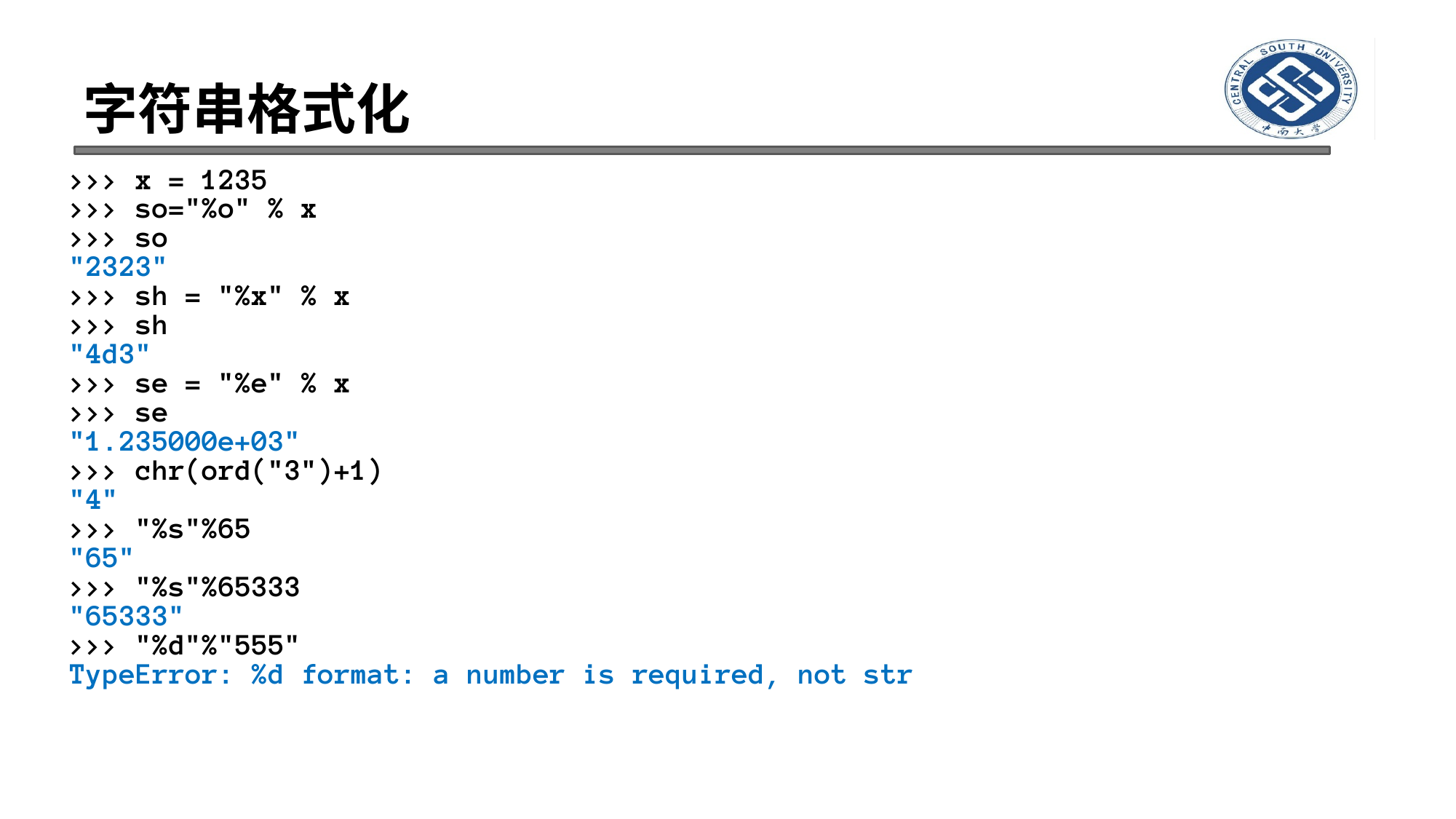

# 字符串格式化
>>> x = 1235
>>> so="%o" % x
>>> so
"2323"
>>> sh = "%x" % x
>>> sh
"4d3"
>>> se = "%e" % x
>>> se
"1.235000e+03"
>>> chr(ord("3")+1)
"4"
>>> "%s"%65
"65"
>>> "%s"%65333
"65333"
>>> "%d"%"555"
TypeError: %d format: a number is required, not str

6